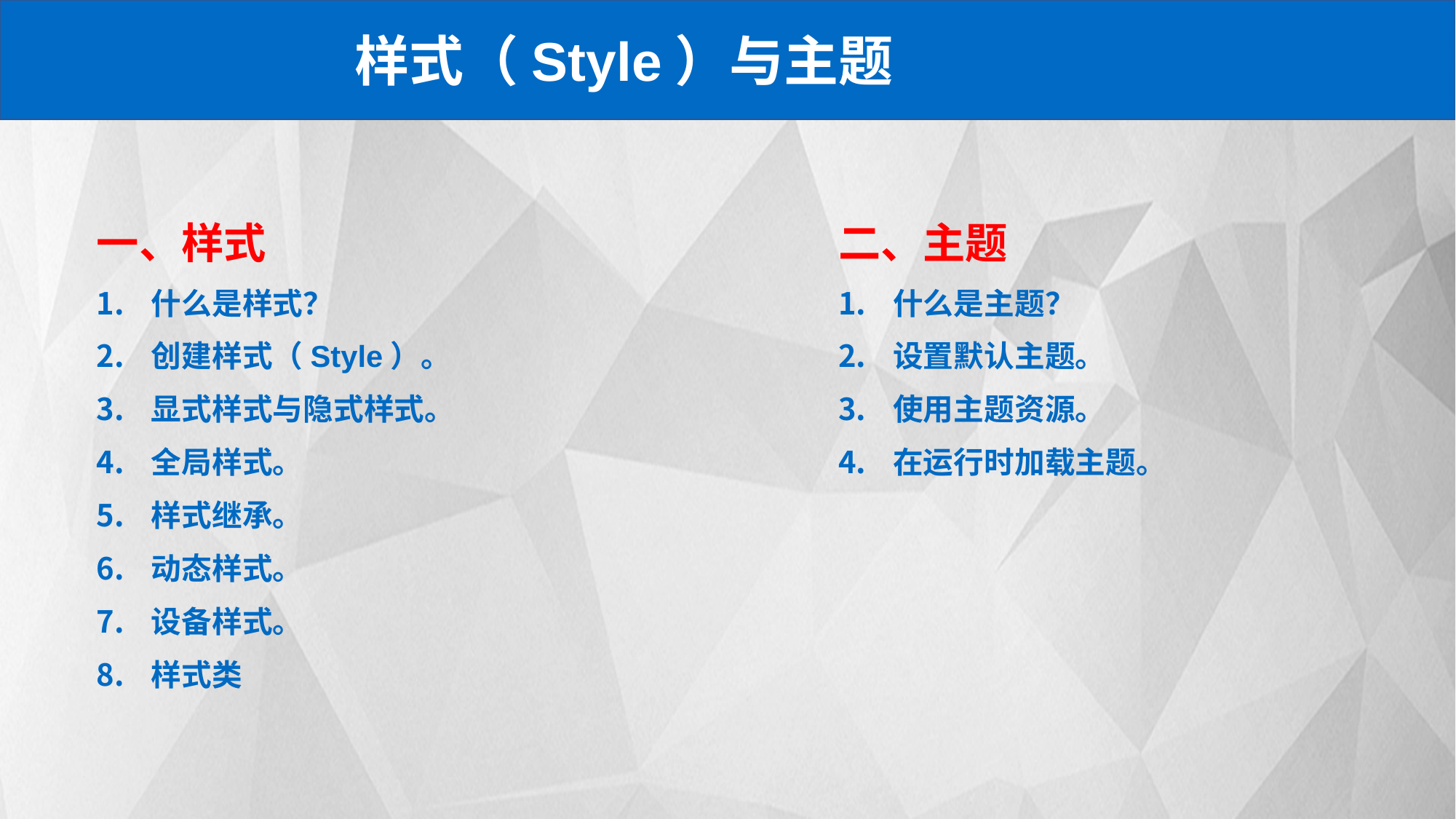

样式（Style）与主题
一、样式
什么是样式？
创建样式（Style）。
显式样式与隐式样式。
全局样式。
样式继承。
动态样式。
设备样式。
样式类
二、主题
什么是主题？
设置默认主题。
使用主题资源。
在运行时加载主题。